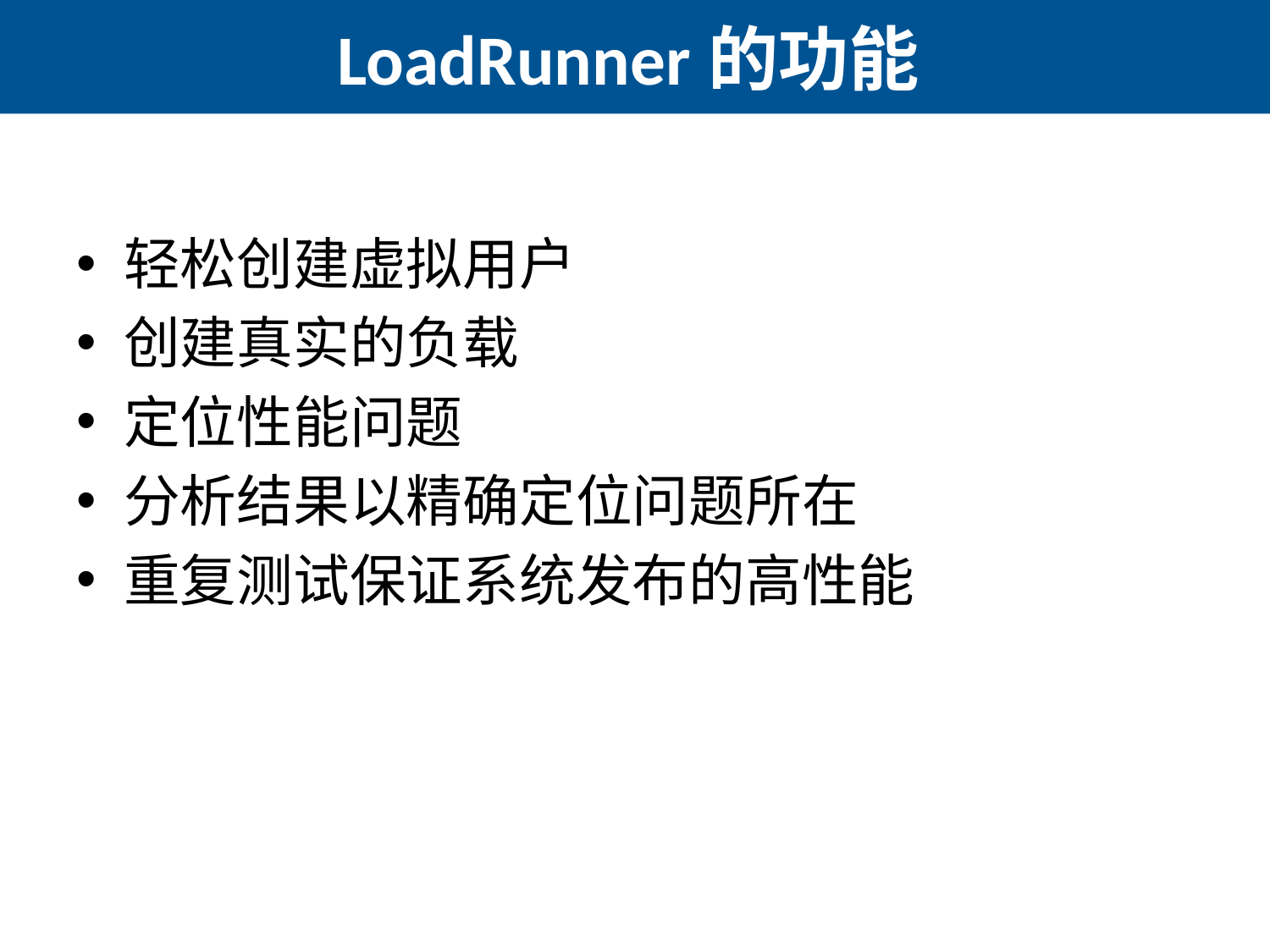

# LoadRunner的功能
轻松创建虚拟用户
创建真实的负载
定位性能问题
分析结果以精确定位问题所在
重复测试保证系统发布的高性能